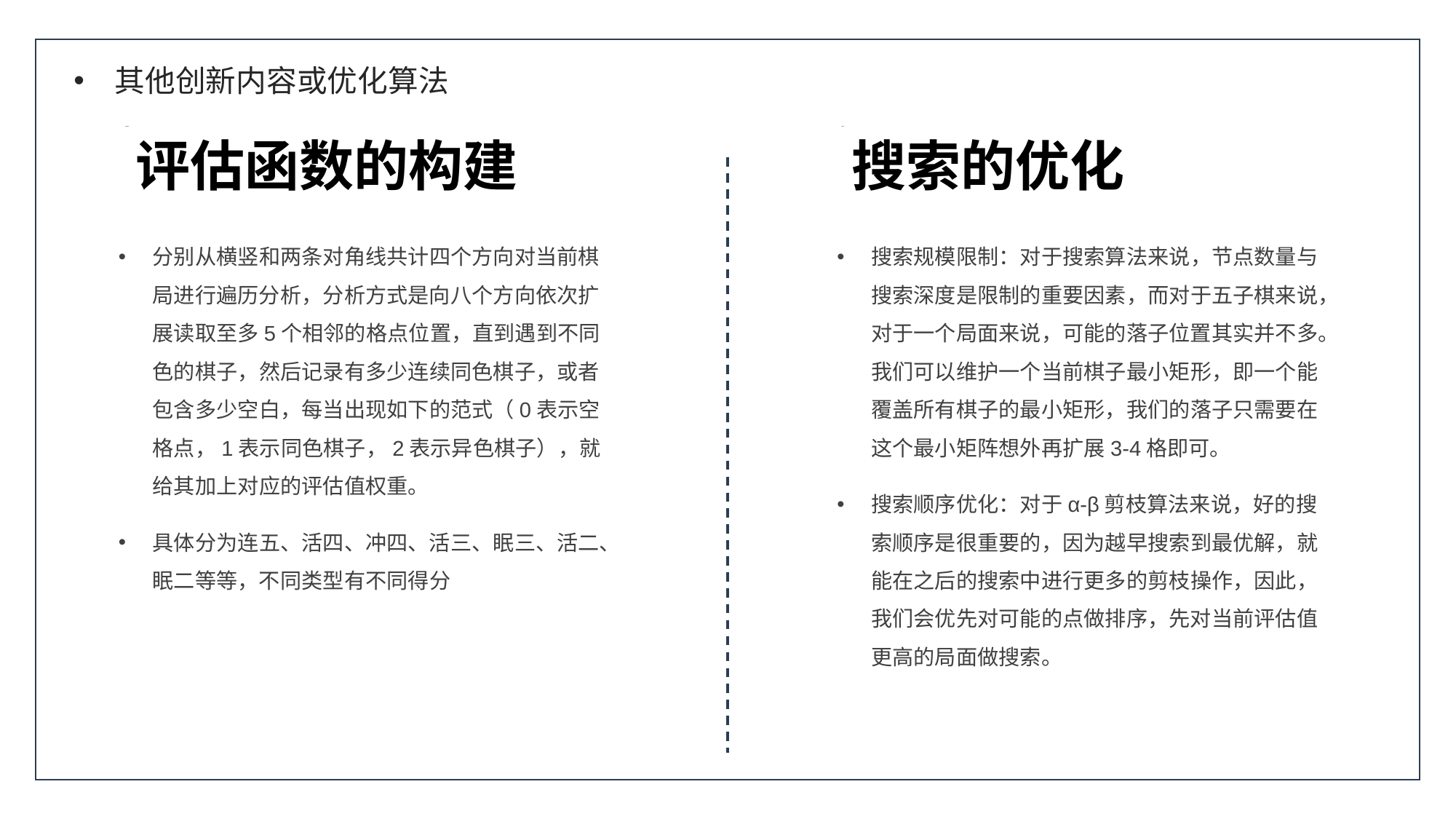

其他创新内容或优化算法
评估函数的构建
搜索的优化
分别从横竖和两条对角线共计四个方向对当前棋局进行遍历分析，分析方式是向八个方向依次扩展读取至多5个相邻的格点位置，直到遇到不同色的棋子，然后记录有多少连续同色棋子，或者包含多少空白，每当出现如下的范式（0表示空格点，1表示同色棋子，2表示异色棋子），就给其加上对应的评估值权重。
具体分为连五、活四、冲四、活三、眠三、活二、眠二等等，不同类型有不同得分
搜索规模限制：对于搜索算法来说，节点数量与搜索深度是限制的重要因素，而对于五子棋来说，对于一个局面来说，可能的落子位置其实并不多。我们可以维护一个当前棋子最小矩形，即一个能覆盖所有棋子的最小矩形，我们的落子只需要在这个最小矩阵想外再扩展3-4格即可。
搜索顺序优化：对于α-β剪枝算法来说，好的搜索顺序是很重要的，因为越早搜索到最优解，就能在之后的搜索中进行更多的剪枝操作，因此，我们会优先对可能的点做排序，先对当前评估值更高的局面做搜索。